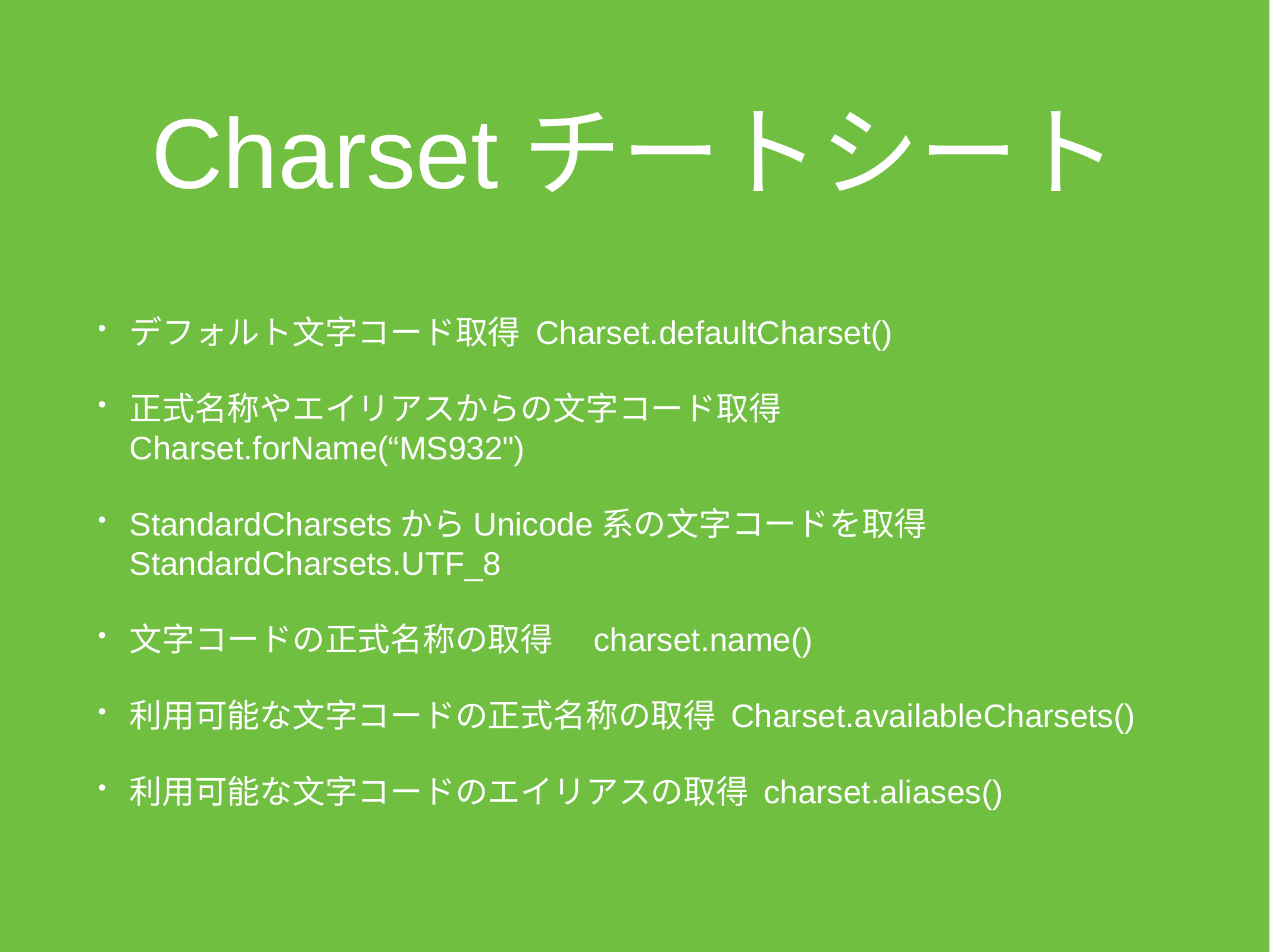

# Charsetチートシート
デフォルト文字コード取得 Charset.defaultCharset()
正式名称やエイリアスからの文字コード取得 Charset.forName(“MS932")
StandardCharsetsからUnicode系の文字コードを取得 StandardCharsets.UTF_8
文字コードの正式名称の取得　charset.name()
利用可能な文字コードの正式名称の取得 Charset.availableCharsets()
利用可能な文字コードのエイリアスの取得 charset.aliases()